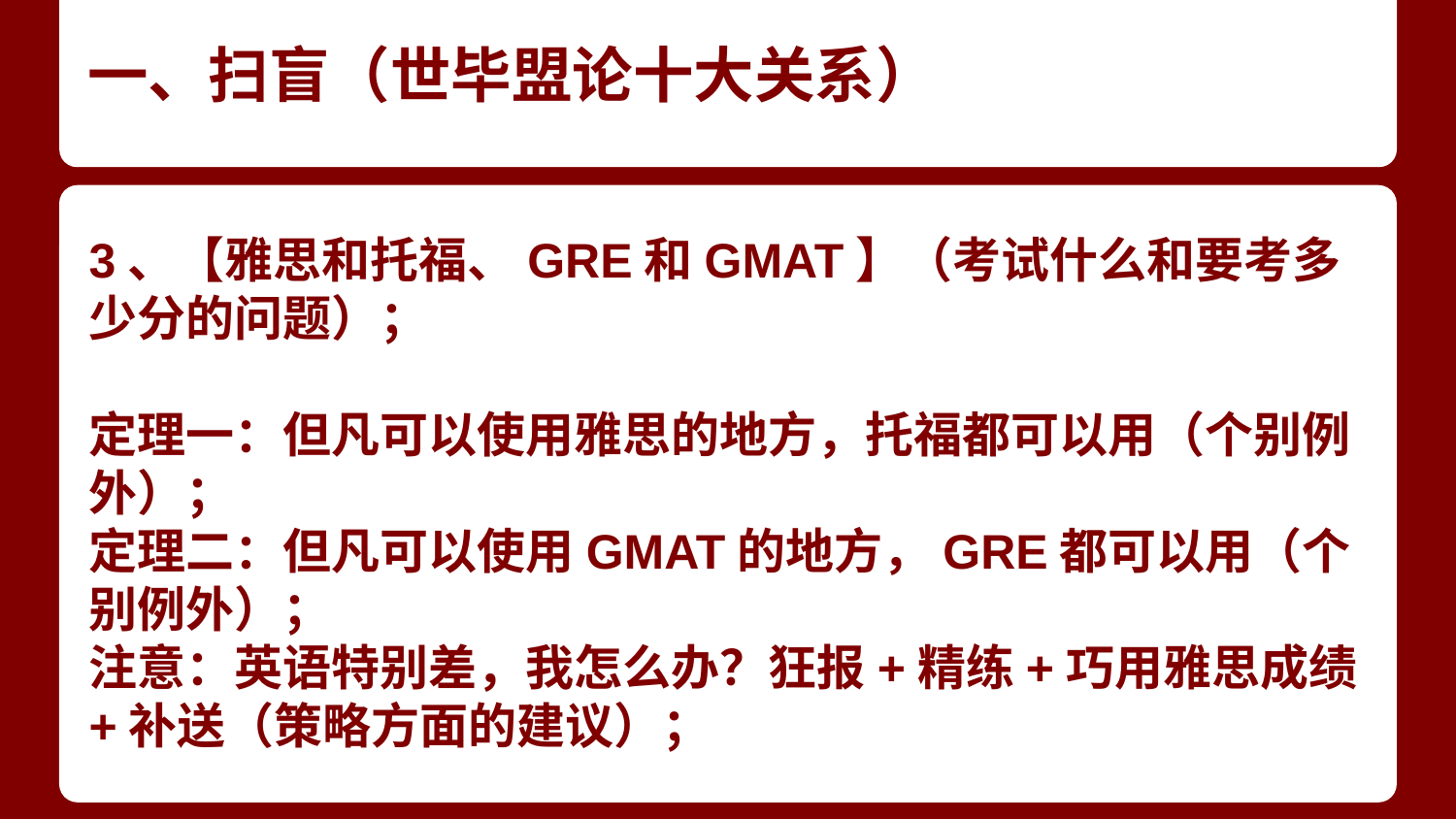

# 一、扫盲（世毕盟论十大关系）
3、【雅思和托福、GRE和GMAT】（考试什么和要考多少分的问题）；

定理一：但凡可以使用雅思的地方，托福都可以用（个别例外）；
定理二：但凡可以使用GMAT的地方，GRE都可以用（个别例外）；
注意：英语特别差，我怎么办？狂报+精练+巧用雅思成绩+补送（策略方面的建议）；